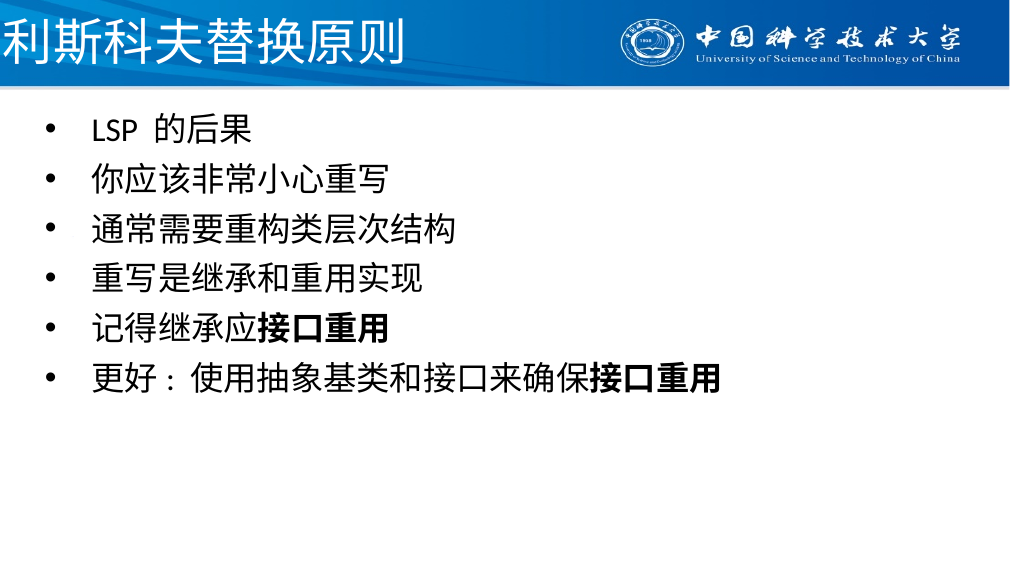

# 利斯科夫替换原则
LSP 的后果
你应该非常小心重写
通常需要重构类层次结构
重写是继承和重用实现
记得继承应接口重用
更好: 使用抽象基类和接口来确保接口重用